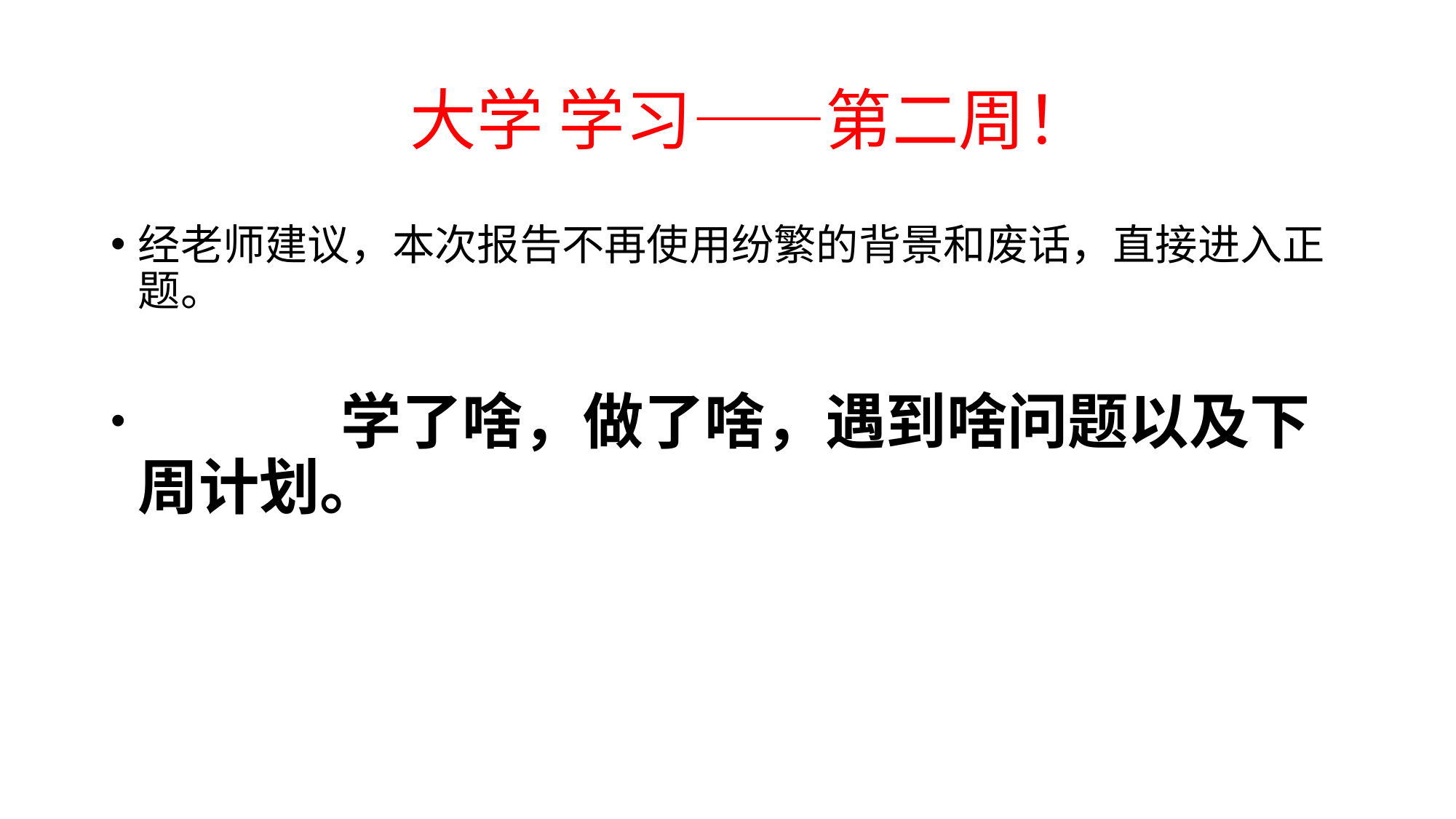

# 大学 学习——第二周！
经老师建议，本次报告不再使用纷繁的背景和废话，直接进入正题。

                    学了啥，做了啥，遇到啥问题以及下周计划。